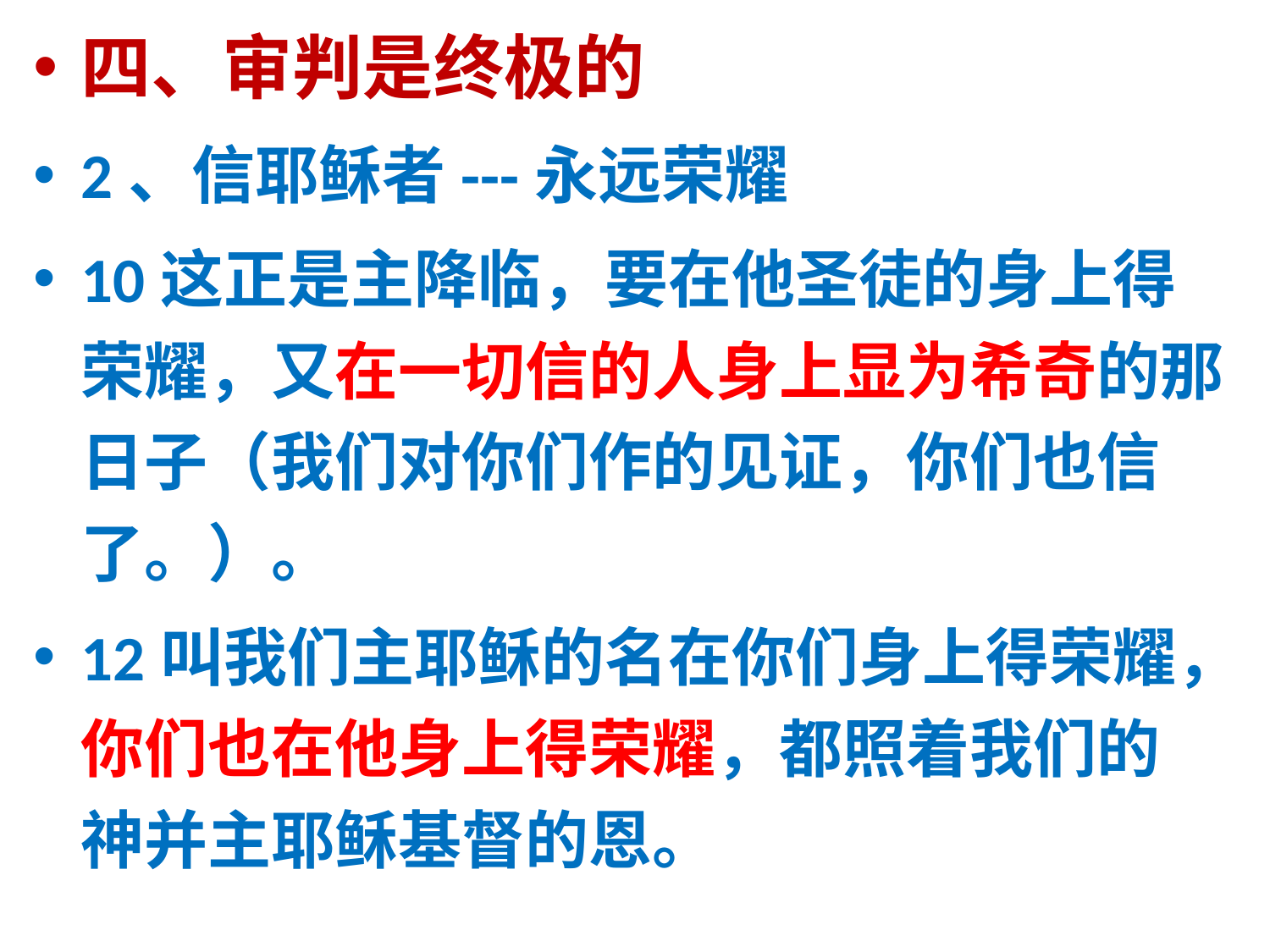

四、审判是终极的
2、信耶稣者---永远荣耀
10这正是主降临，要在他圣徒的身上得荣耀，又在一切信的人身上显为希奇的那日子（我们对你们作的见证，你们也信了。）。
12叫我们主耶稣的名在你们身上得荣耀，你们也在他身上得荣耀，都照着我们的　神并主耶稣基督的恩。